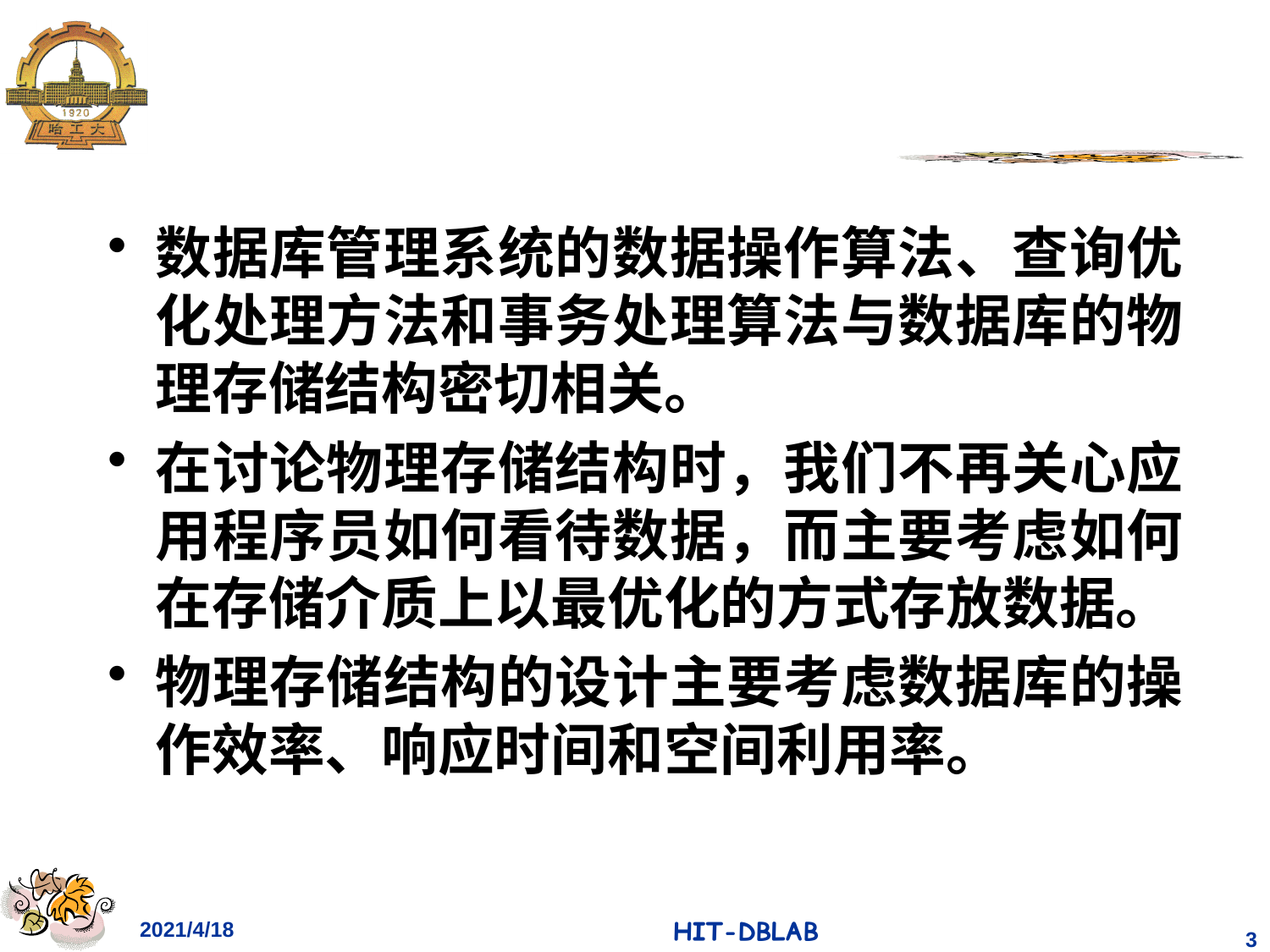

#
数据库管理系统的数据操作算法、查询优化处理方法和事务处理算法与数据库的物理存储结构密切相关。
在讨论物理存储结构时，我们不再关心应用程序员如何看待数据，而主要考虑如何在存储介质上以最优化的方式存放数据。
物理存储结构的设计主要考虑数据库的操作效率、响应时间和空间利用率。
2021/4/18
HIT-DBLAB
3